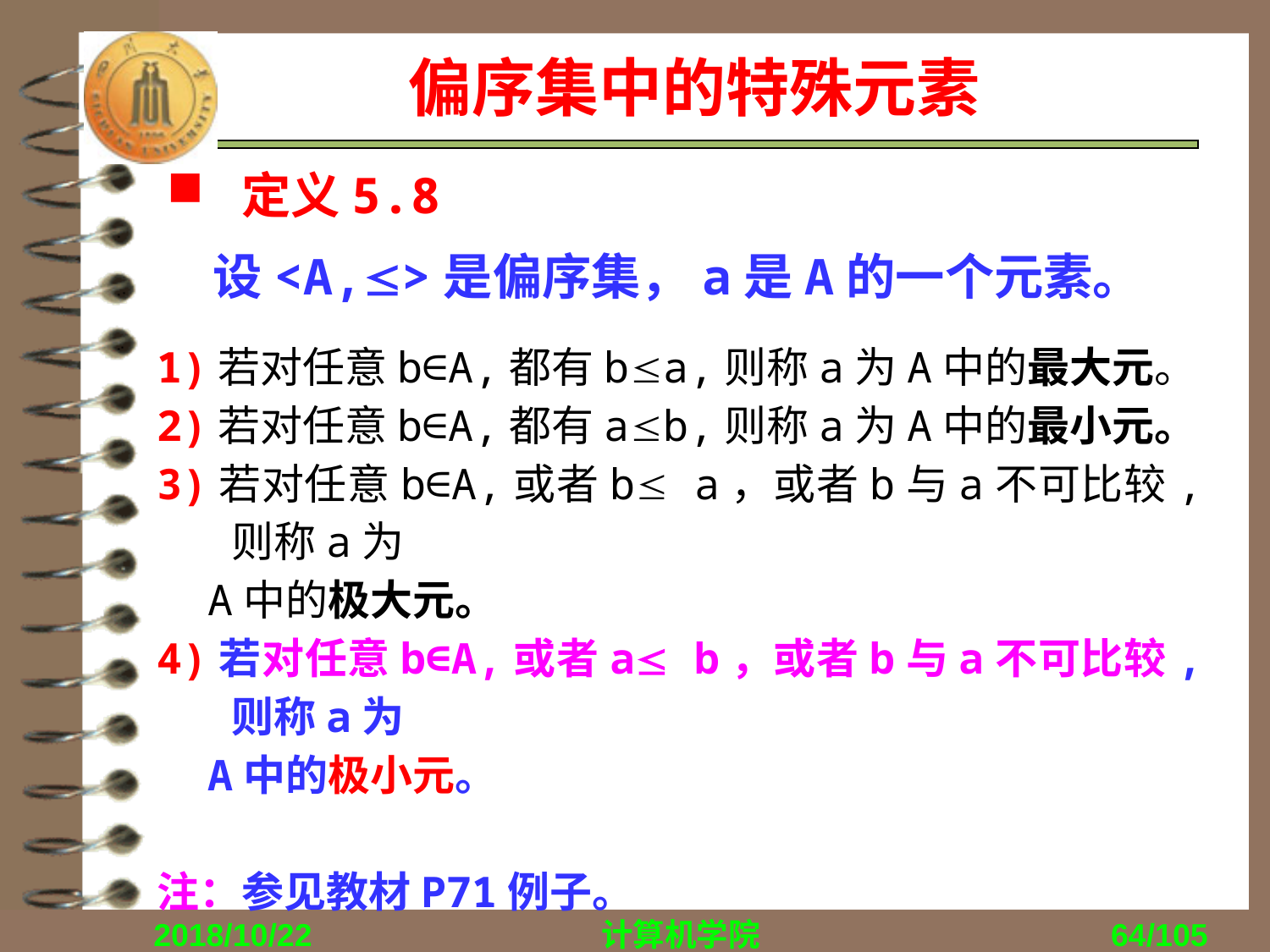

偏序集中的特殊元素
定义5.8
   设<A,≤>是偏序集，a是A的一个元素。
1)若对任意b∈A,都有b≤a,则称a为A中的最大元。
2)若对任意b∈A,都有a≤b,则称a为A中的最小元。
3)若对任意b∈A,或者b≤ a，或者b与a不可比较,则称a为
  A中的极大元。
4)若对任意b∈A,或者a≤ b，或者b与a不可比较,则称a为
  A中的极小元。

注：参见教材P71例子。
2018/10/22
计算机学院
64/105